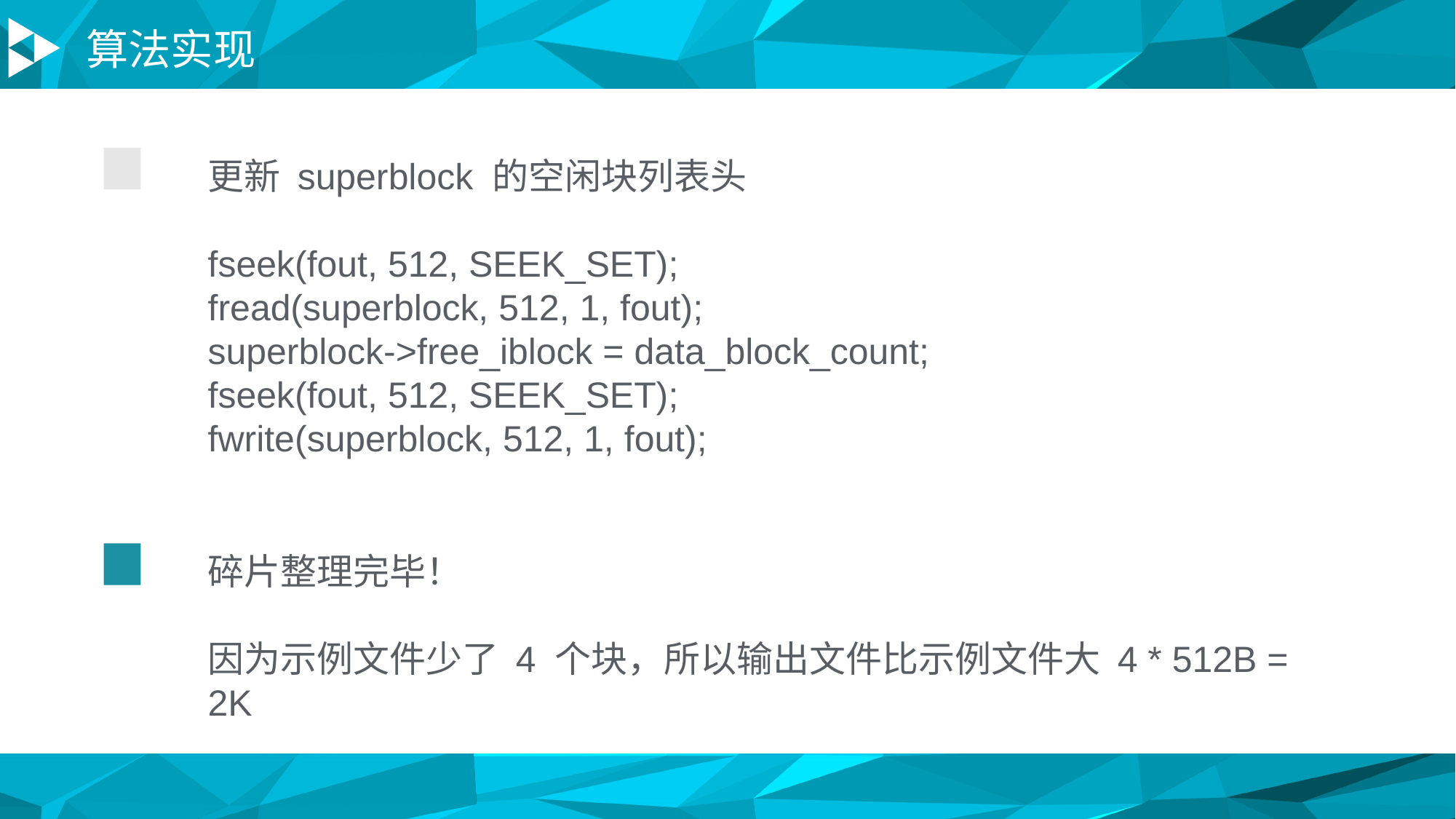

算法实现

更新 superblock 的空闲块列表头

fseek(fout, 512, SEEK_SET);
fread(superblock, 512, 1, fout);
superblock->free_iblock = data_block_count;
fseek(fout, 512, SEEK_SET);
fwrite(superblock, 512, 1, fout);

碎片整理完毕！

因为示例文件少了 4 个块，所以输出文件比示例文件大 4 * 512B = 2K